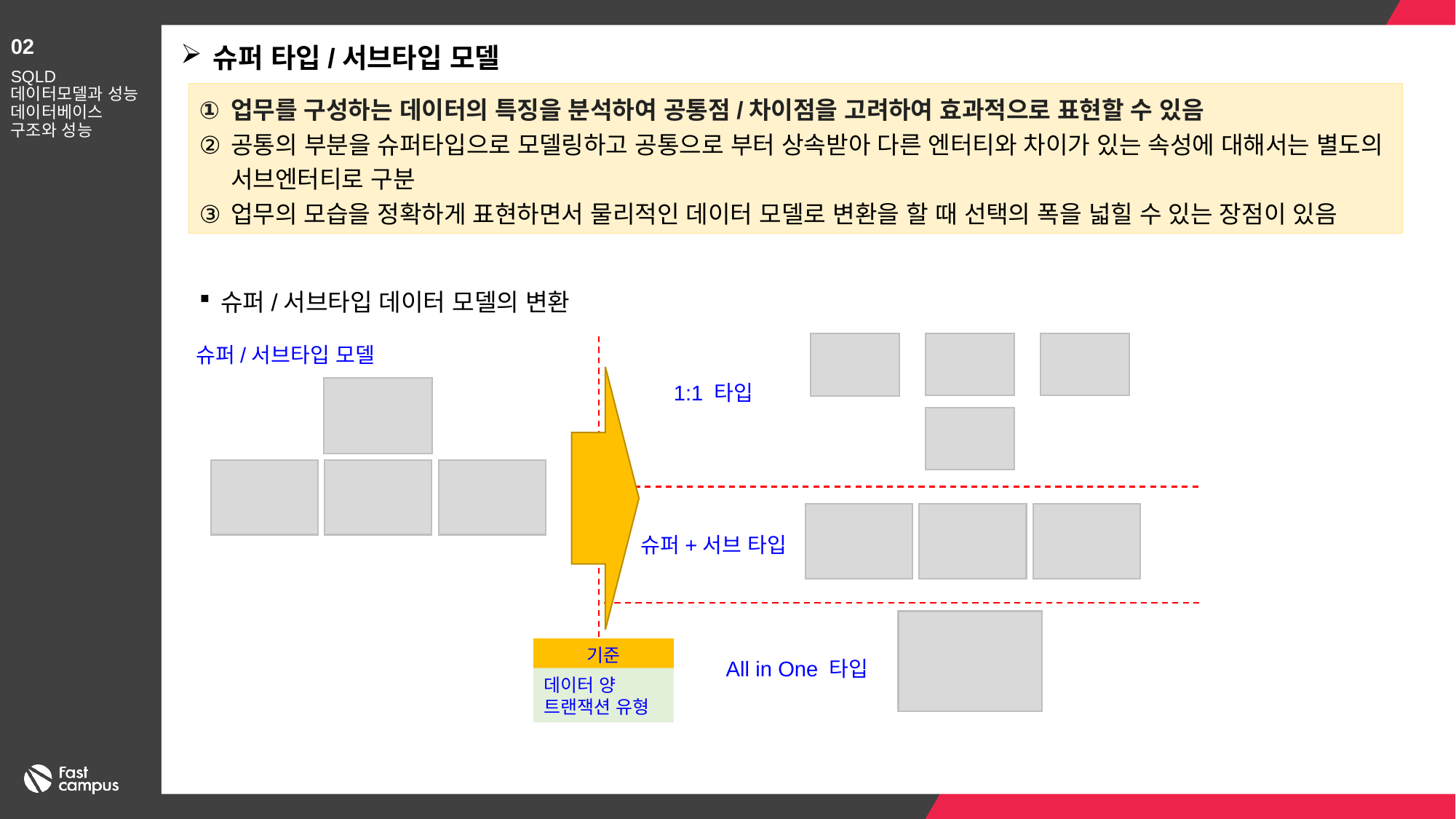

02
슈퍼 타입/서브타입 모델
SQLD
데이터모델과 성능
데이터베이스 구조와 성능

업무를 구성하는 데이터의 특징을 분석하여 공통점/차이점을 고려하여 효과적으로 표현할 수 있음
공통의 부분을 슈퍼타입으로 모델링하고 공통으로 부터 상속받아 다른 엔터티와 차이가 있는 속성에 대해서는 별도의 서브엔터티로 구분
업무의 모습을 정확하게 표현하면서 물리적인 데이터 모델로 변환을 할 때 선택의 폭을 넓힐 수 있는 장점이 있음
슈퍼/서브타입 데이터 모델의 변환

슈퍼/서브타입 모델

1:1 타입

슈퍼+서브 타입

기준
All in One 타입
데이터 양
트랜잭션 유형